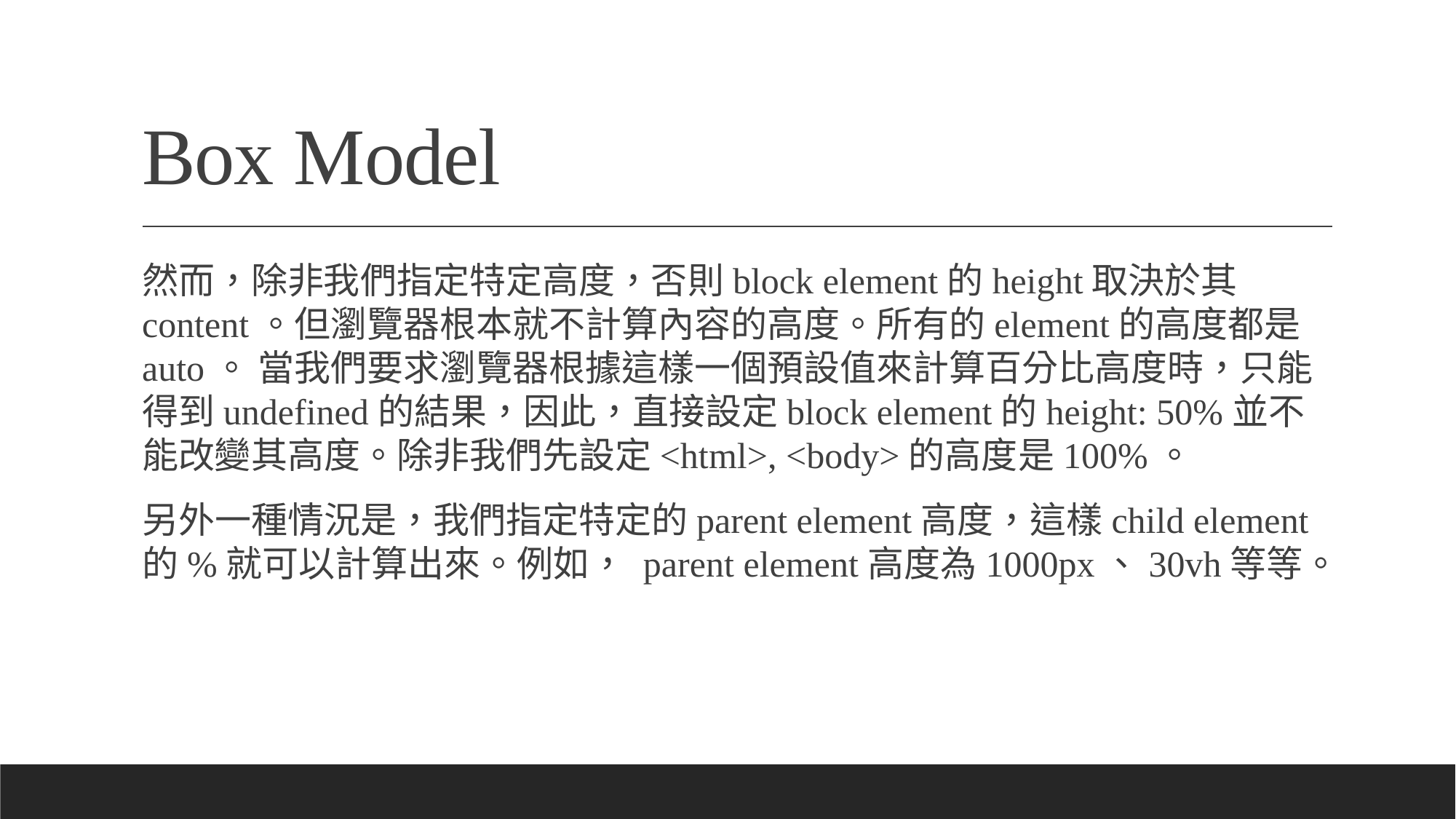

# Box Model
然而，除非我們指定特定高度，否則block element的height取決於其content。但瀏覽器根本就不計算內容的高度。所有的element的高度都是auto。 當我們要求瀏覽器根據這樣一個預設值來計算百分比高度時，只能得到undefined的結果，因此，直接設定block element的height: 50%並不能改變其高度。除非我們先設定<html>, <body>的高度是100%。
另外一種情況是，我們指定特定的parent element高度，這樣child element的%就可以計算出來。例如， parent element高度為1000px、30vh等等。